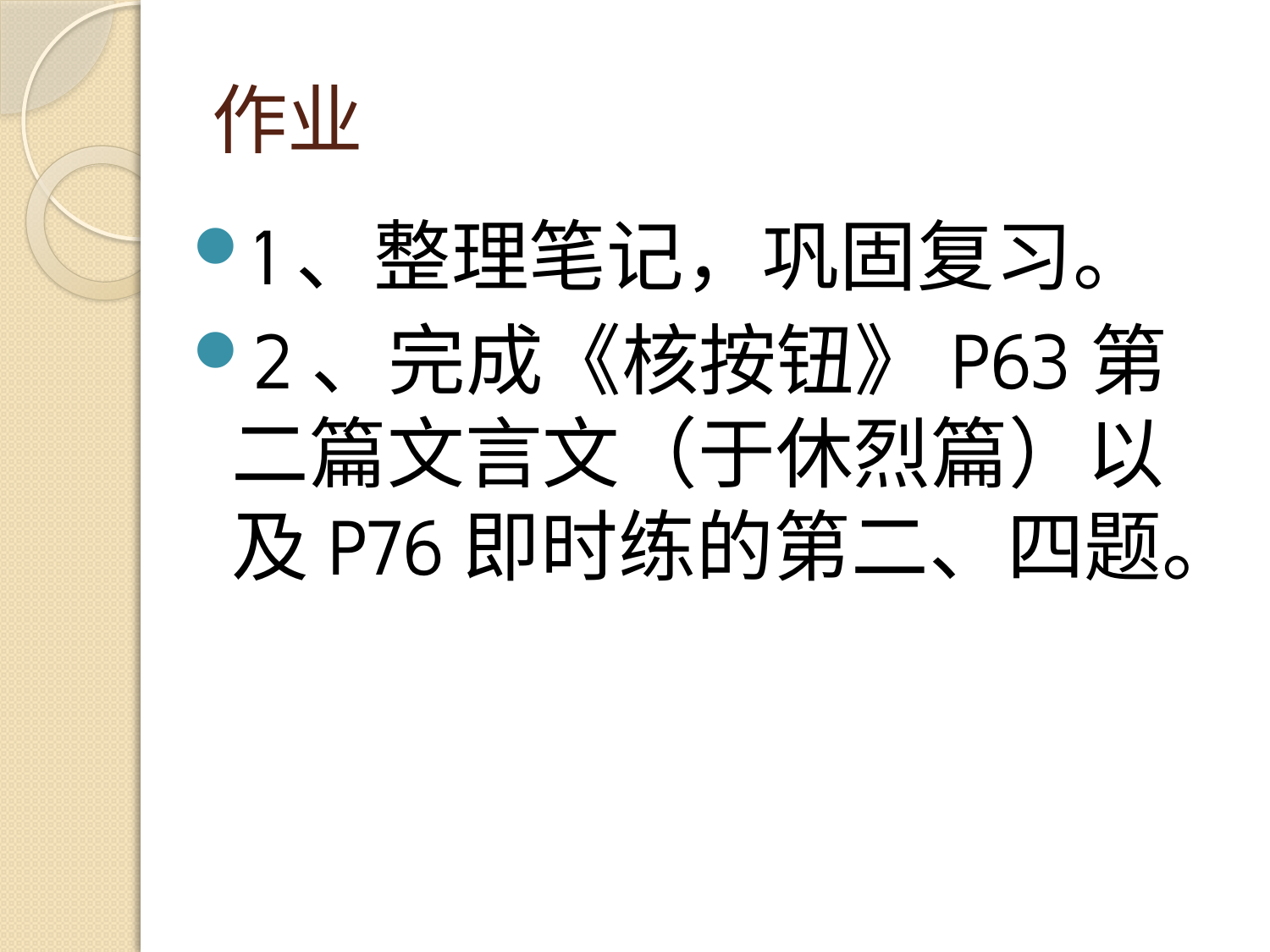

# 作业
1、整理笔记，巩固复习。
2、完成《核按钮》P63第二篇文言文（于休烈篇）以及P76即时练的第二、四题。